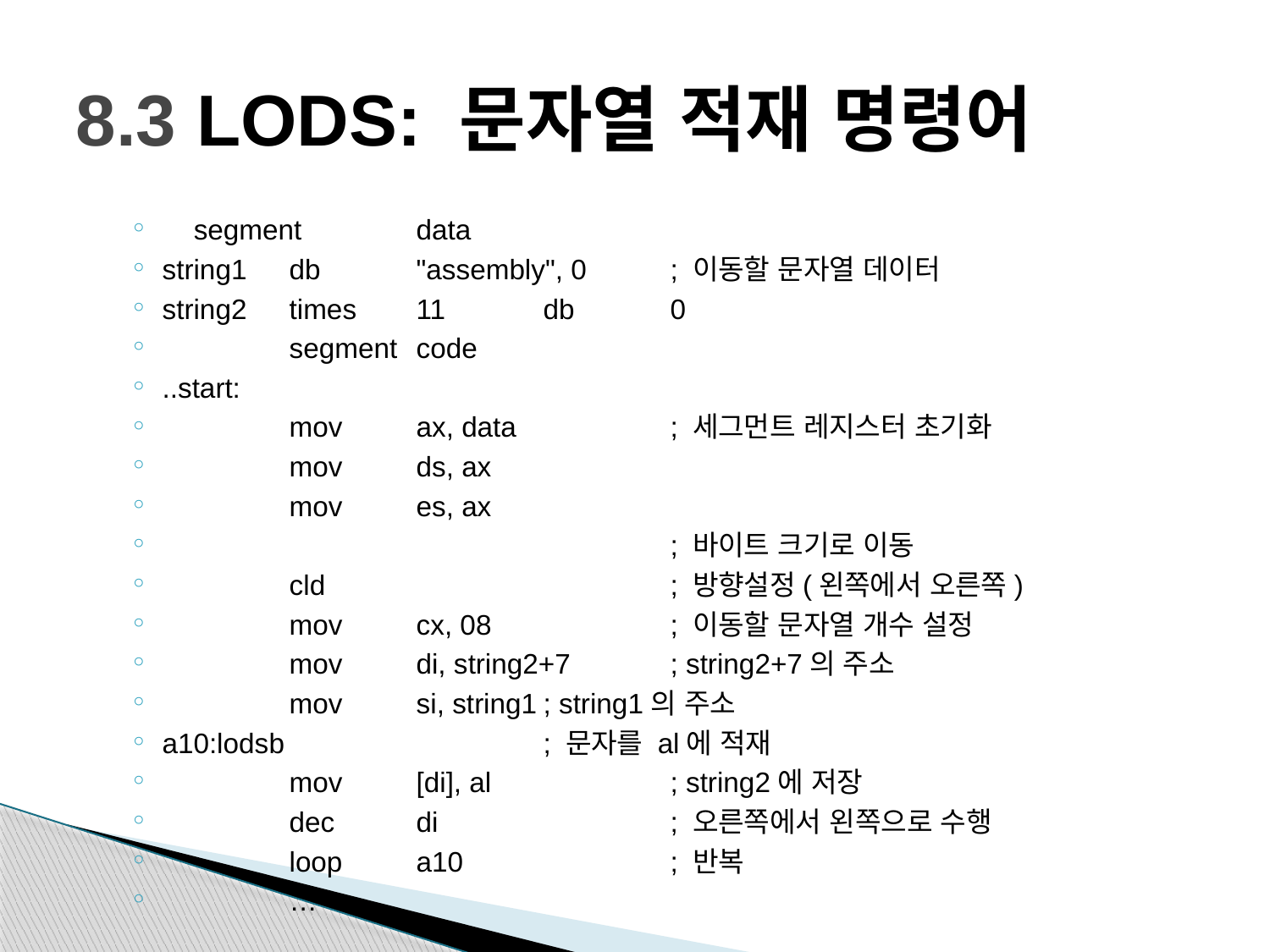

# 8.3 LODS: 문자열 적재 명령어
    segment	data
string1	db	"assembly", 0	; 이동할 문자열 데이터
string2	times	11	db	0
	segment	code
..start:
	mov	ax, data 		; 세그먼트 레지스터 초기화
	mov	ds, ax
	mov	es, ax
				; 바이트 크기로 이동
	cld			; 방향설정(왼쪽에서 오른쪽)
	mov	cx, 08		; 이동할 문자열 개수 설정
	mov	di, string2+7	; string2+7의 주소
	mov	si, string1	; string1의 주소
a10:lodsb			; 문자를 al에 적재
	mov	[di], al		; string2에 저장
	dec	di		; 오른쪽에서 왼쪽으로 수행
	loop	a10		; 반복
	…